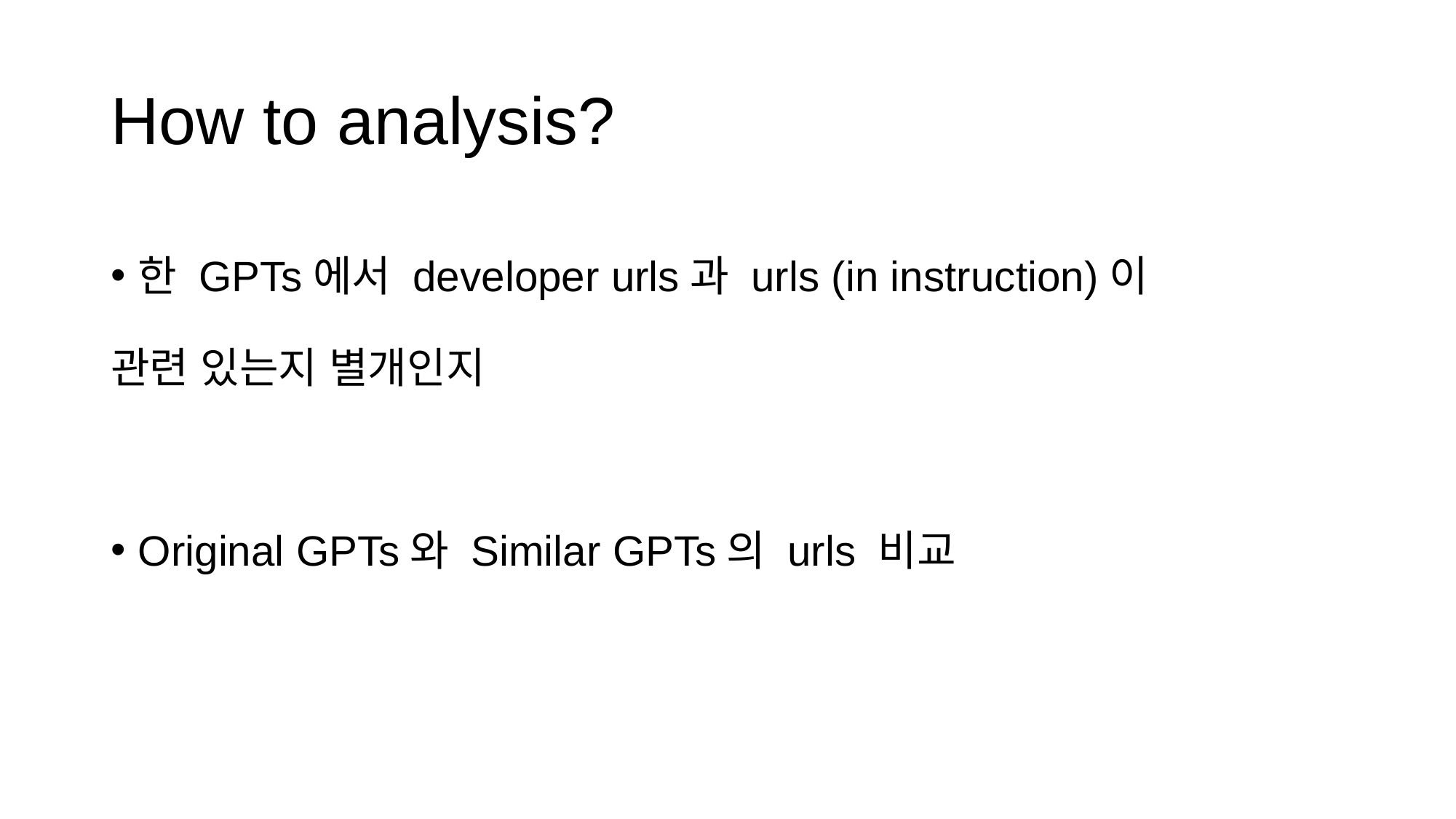

# How to analysis?
한 GPTs에서 developer urls과 urls (in instruction)이
관련 있는지 별개인지

Original GPTs와 Similar GPTs의 urls 비교